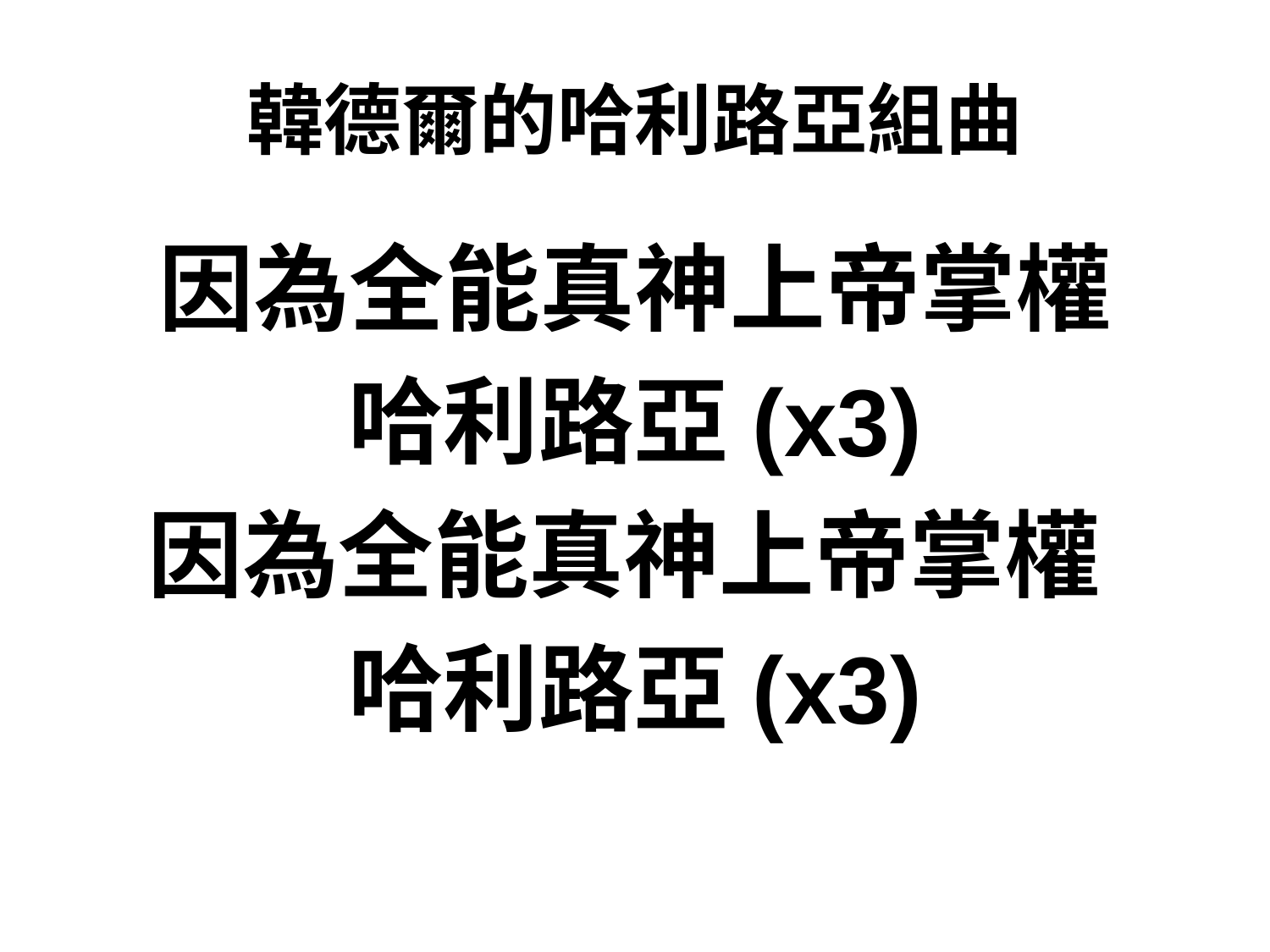

# 韓德爾的哈利路亞組曲
因為全能真神上帝掌權
哈利路亞(x3)
因為全能真神上帝掌權
哈利路亞(x3)